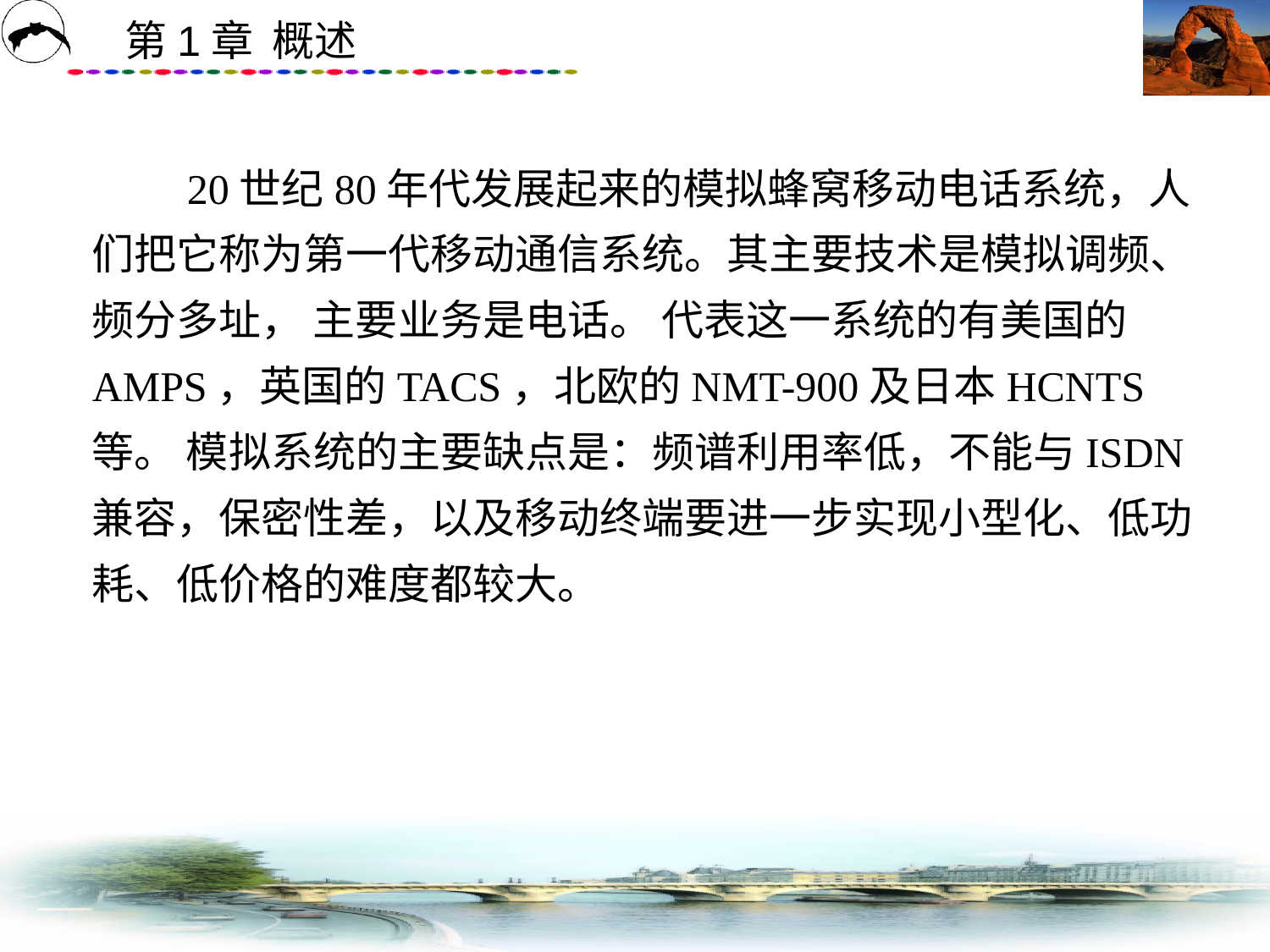

# 20世纪80年代发展起来的模拟蜂窝移动电话系统，人们把它称为第一代移动通信系统。其主要技术是模拟调频、频分多址， 主要业务是电话。 代表这一系统的有美国的AMPS，英国的TACS，北欧的NMT-900及日本HCNTS等。 模拟系统的主要缺点是：频谱利用率低，不能与ISDN兼容，保密性差，以及移动终端要进一步实现小型化、低功耗、低价格的难度都较大。